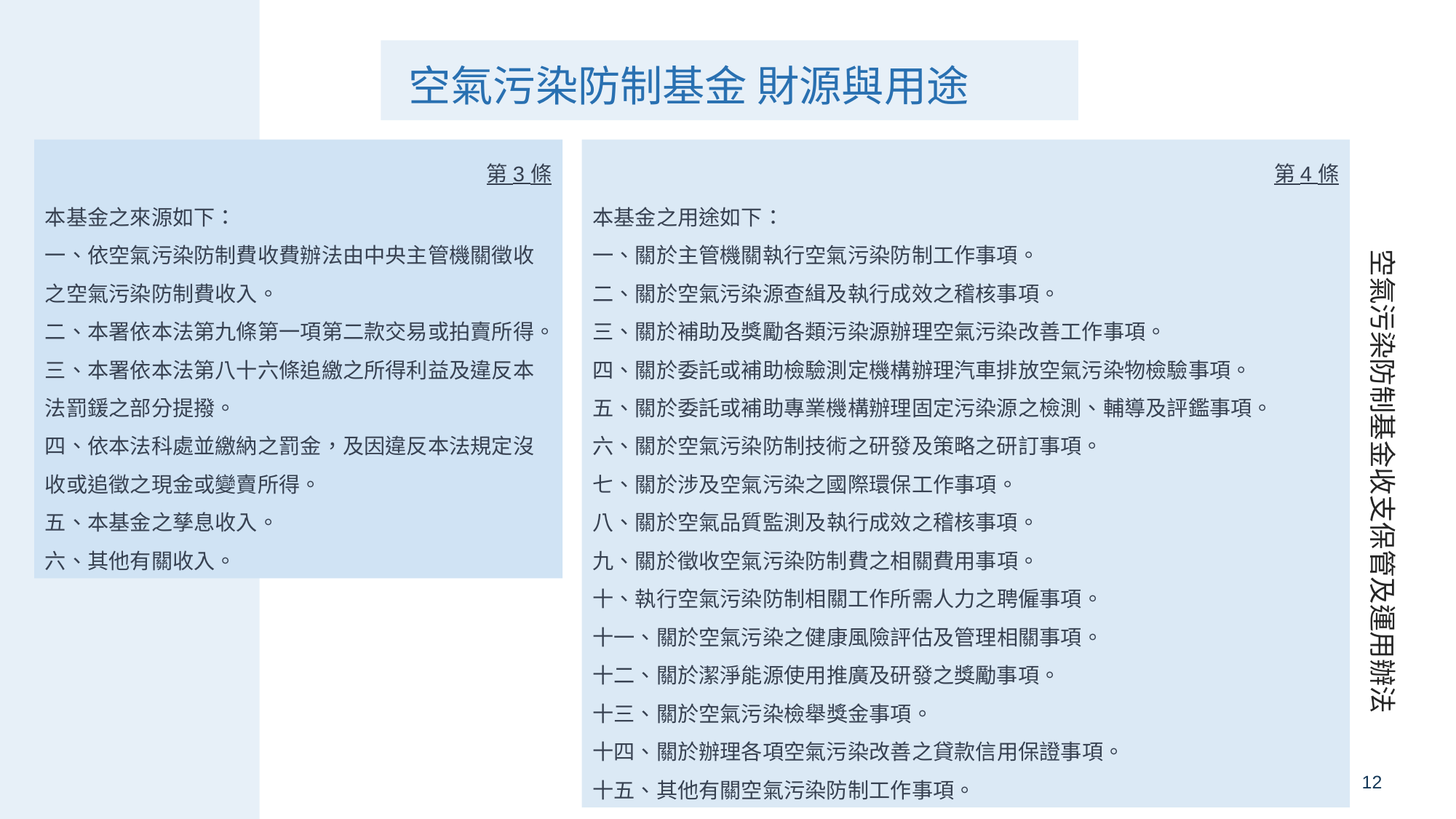

空氣污染防制基金 財源與用途
第 3 條
本基金之來源如下：
一、依空氣污染防制費收費辦法由中央主管機關徵收之空氣污染防制費收入。
二、本署依本法第九條第一項第二款交易或拍賣所得。
三、本署依本法第八十六條追繳之所得利益及違反本法罰鍰之部分提撥。
四、依本法科處並繳納之罰金，及因違反本法規定沒收或追徵之現金或變賣所得。
五、本基金之孳息收入。
六、其他有關收入。
第 4 條
本基金之用途如下：
一、關於主管機關執行空氣污染防制工作事項。
二、關於空氣污染源查緝及執行成效之稽核事項。
三、關於補助及獎勵各類污染源辦理空氣污染改善工作事項。
四、關於委託或補助檢驗測定機構辦理汽車排放空氣污染物檢驗事項。
五、關於委託或補助專業機構辦理固定污染源之檢測、輔導及評鑑事項。
六、關於空氣污染防制技術之研發及策略之研訂事項。
七、關於涉及空氣污染之國際環保工作事項。
八、關於空氣品質監測及執行成效之稽核事項。
九、關於徵收空氣污染防制費之相關費用事項。
十、執行空氣污染防制相關工作所需人力之聘僱事項。
十一、關於空氣污染之健康風險評估及管理相關事項。
十二、關於潔淨能源使用推廣及研發之獎勵事項。
十三、關於空氣污染檢舉獎金事項。
十四、關於辦理各項空氣污染改善之貸款信用保證事項。
十五、其他有關空氣污染防制工作事項。
空氣污染防制基金收支保管及運用辦法